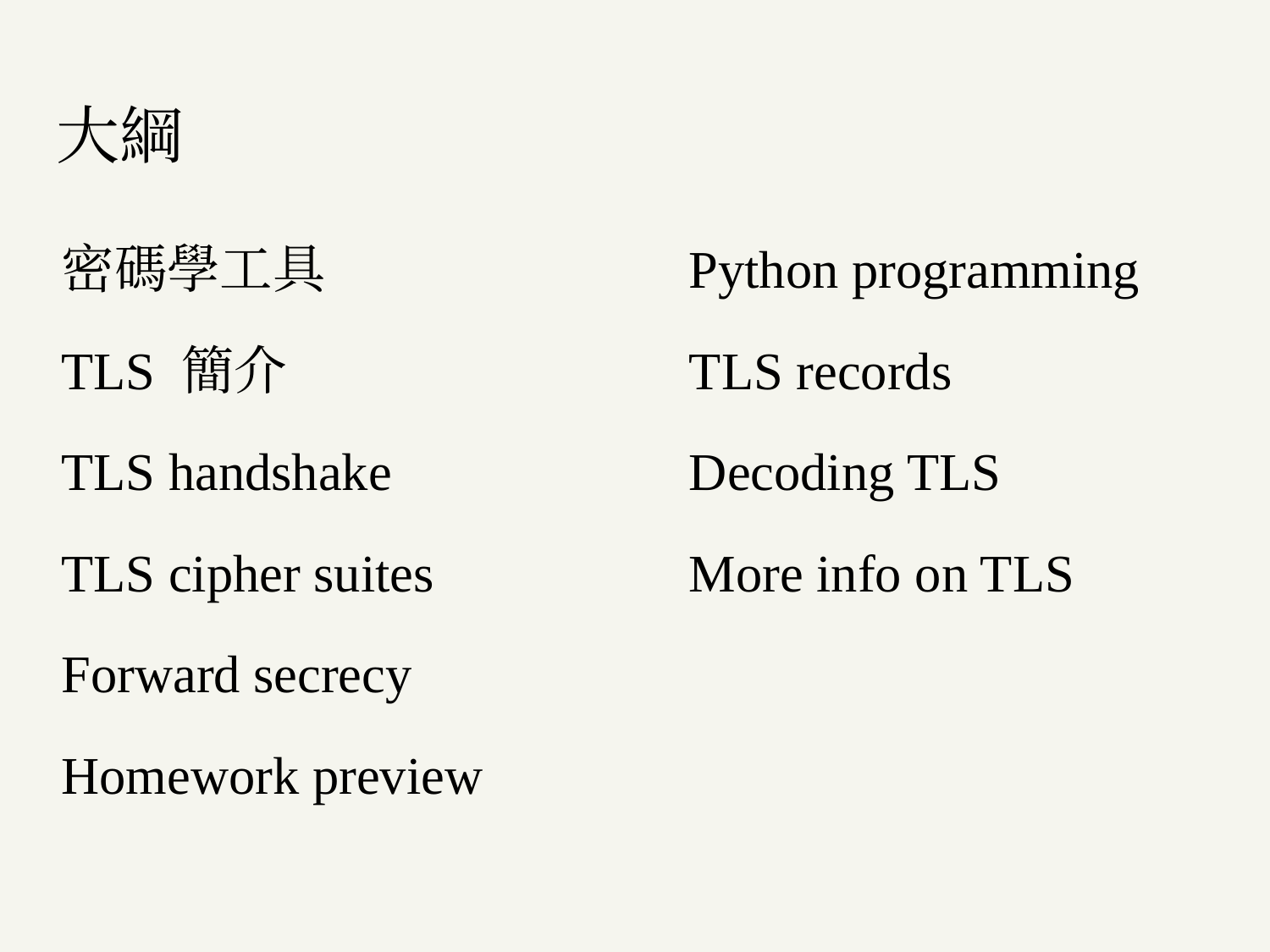

# 大綱
密碼學工具
TLS 簡介
TLS handshake
TLS cipher suites
Forward secrecy
Homework preview
Python programming
TLS records
Decoding TLS
More info on TLS